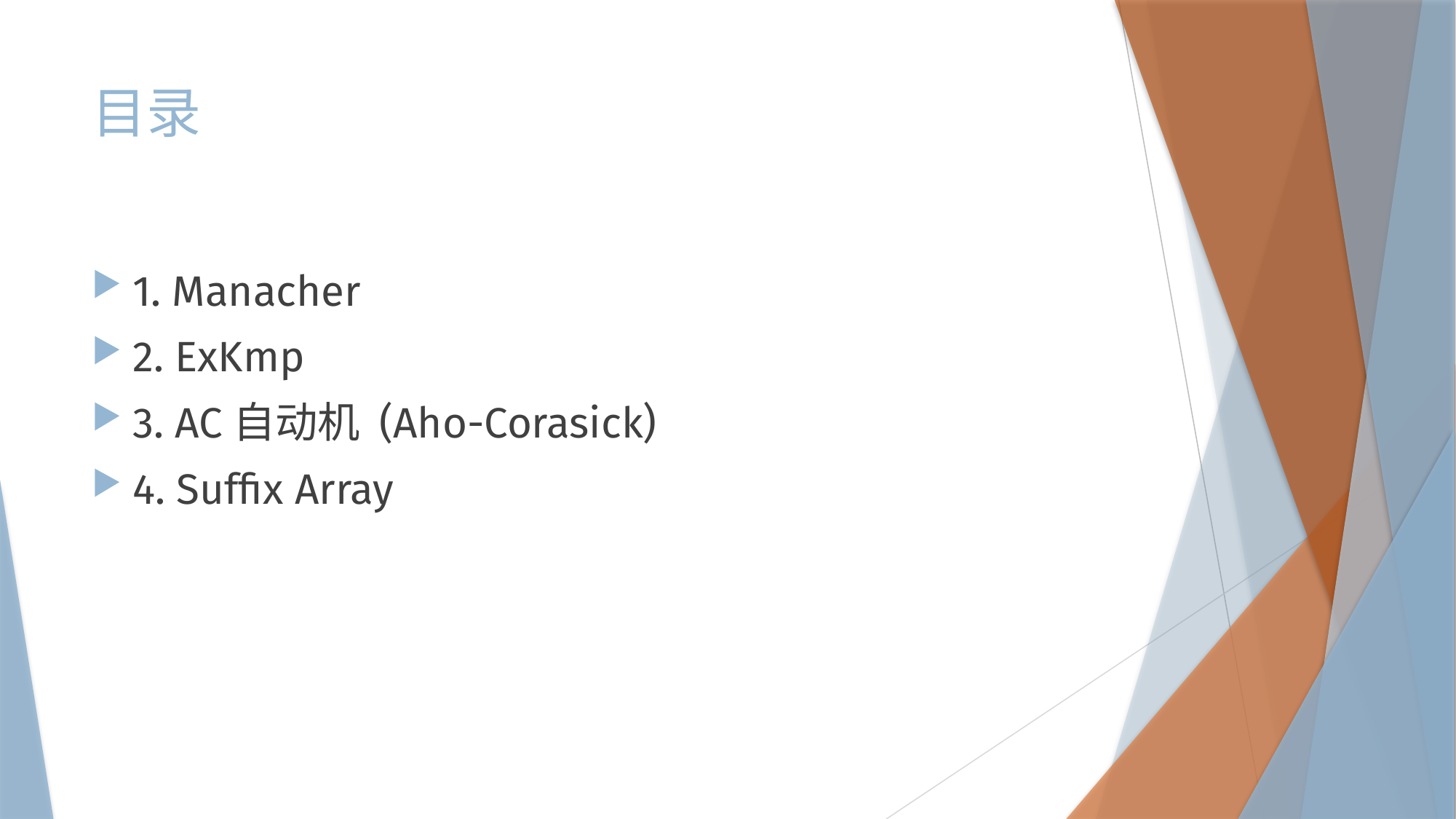

# 目录
1. Manacher
2. ExKmp
3. AC自动机 (Aho-Corasick)
4. Suffix Array